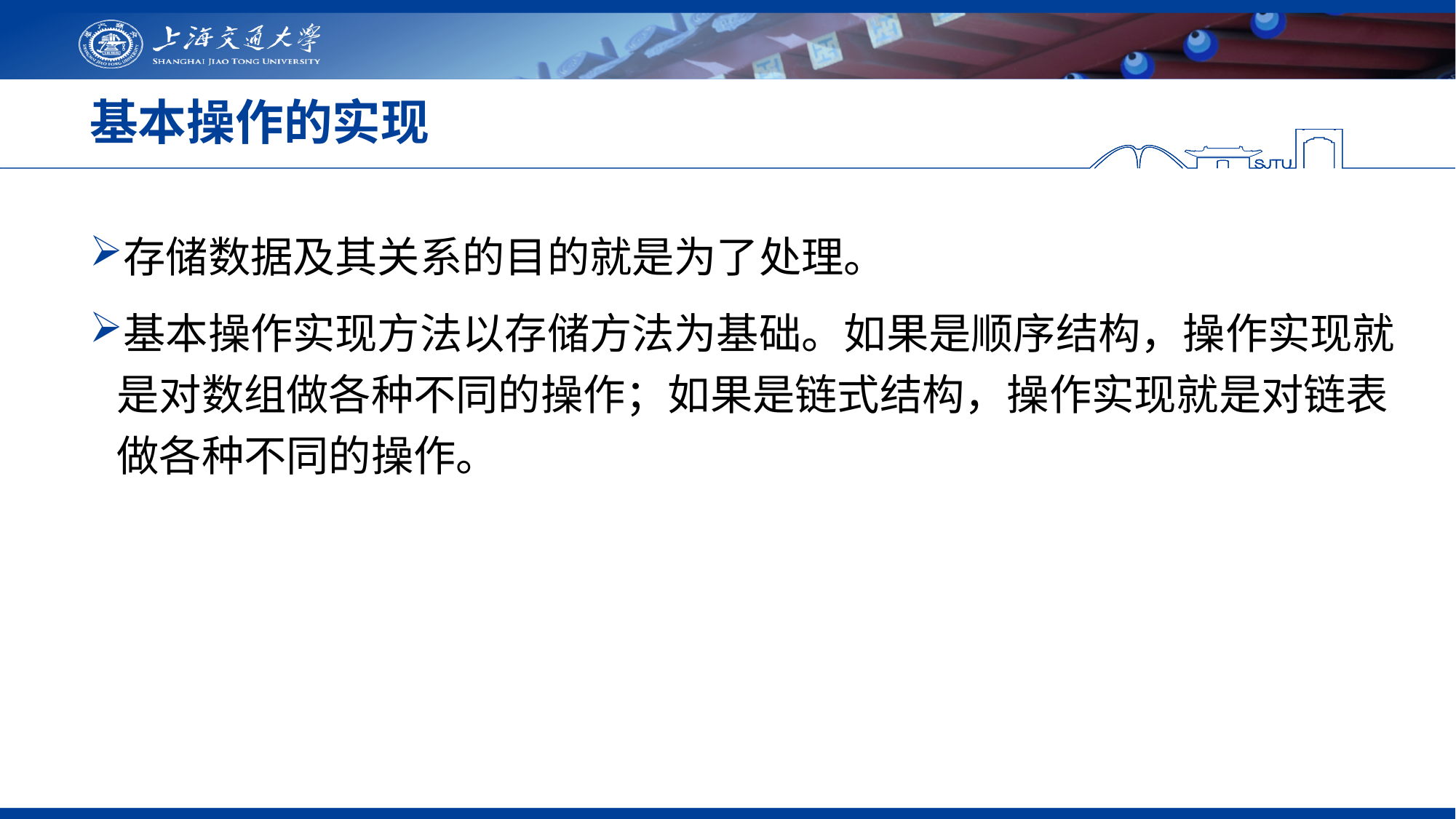

# 基本操作的实现
存储数据及其关系的目的就是为了处理。
基本操作实现方法以存储方法为基础。如果是顺序结构，操作实现就是对数组做各种不同的操作；如果是链式结构，操作实现就是对链表做各种不同的操作。